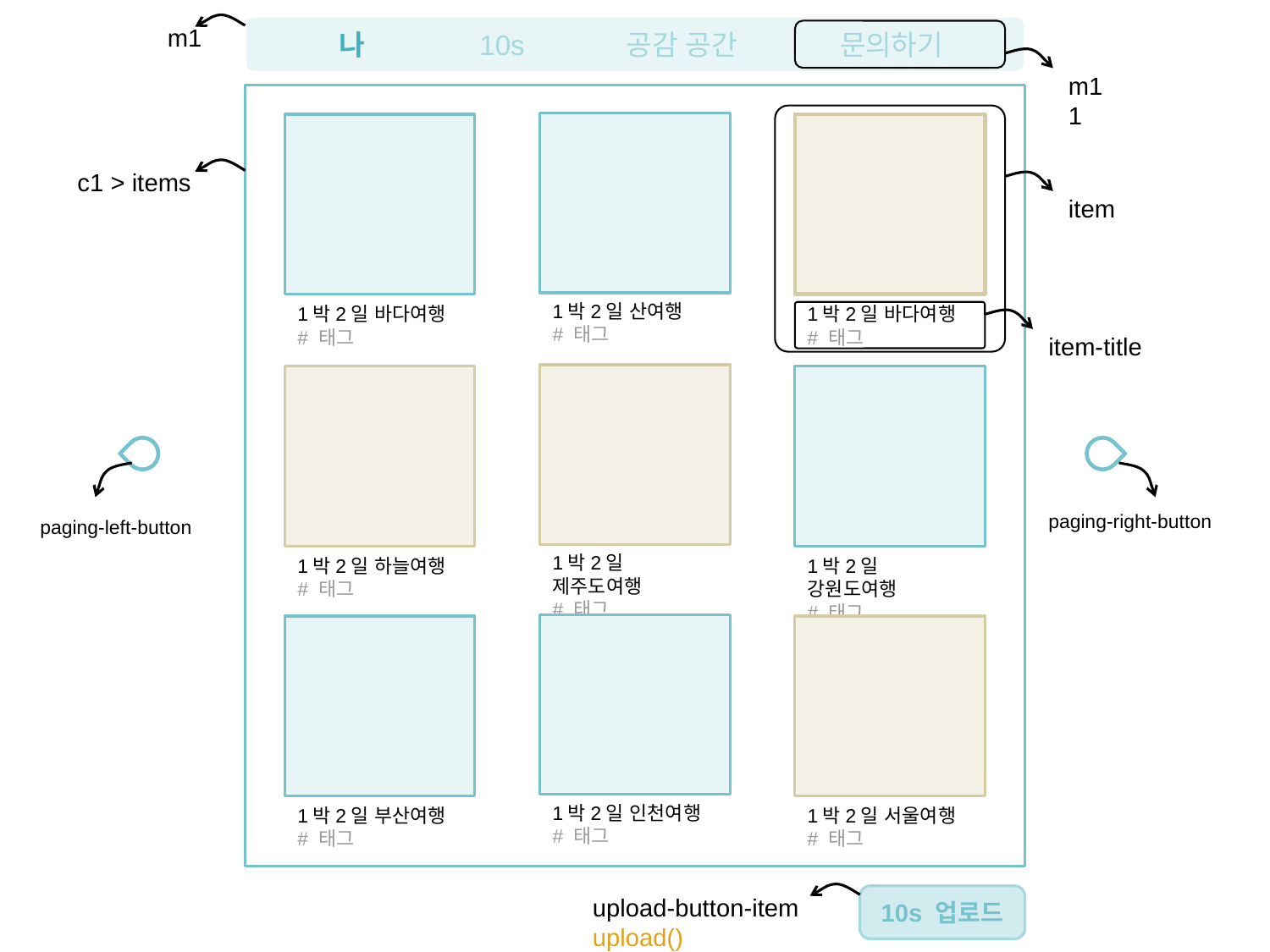

m1
10s

나
공감 공간
문의하기

m11

c1 > items

item
1박2일 산여행
# 태그
1박2일 바다여행
# 태그
1박2일 바다여행
# 태그

item-title

paging-right-button
paging-left-button
1박2일 제주도여행
# 태그
1박2일 하늘여행
# 태그
1박2일 강원도여행
# 태그

1박2일 인천여행
# 태그
1박2일 부산여행
# 태그
1박2일 서울여행
# 태그

upload-button-item
upload()
10s 업로드